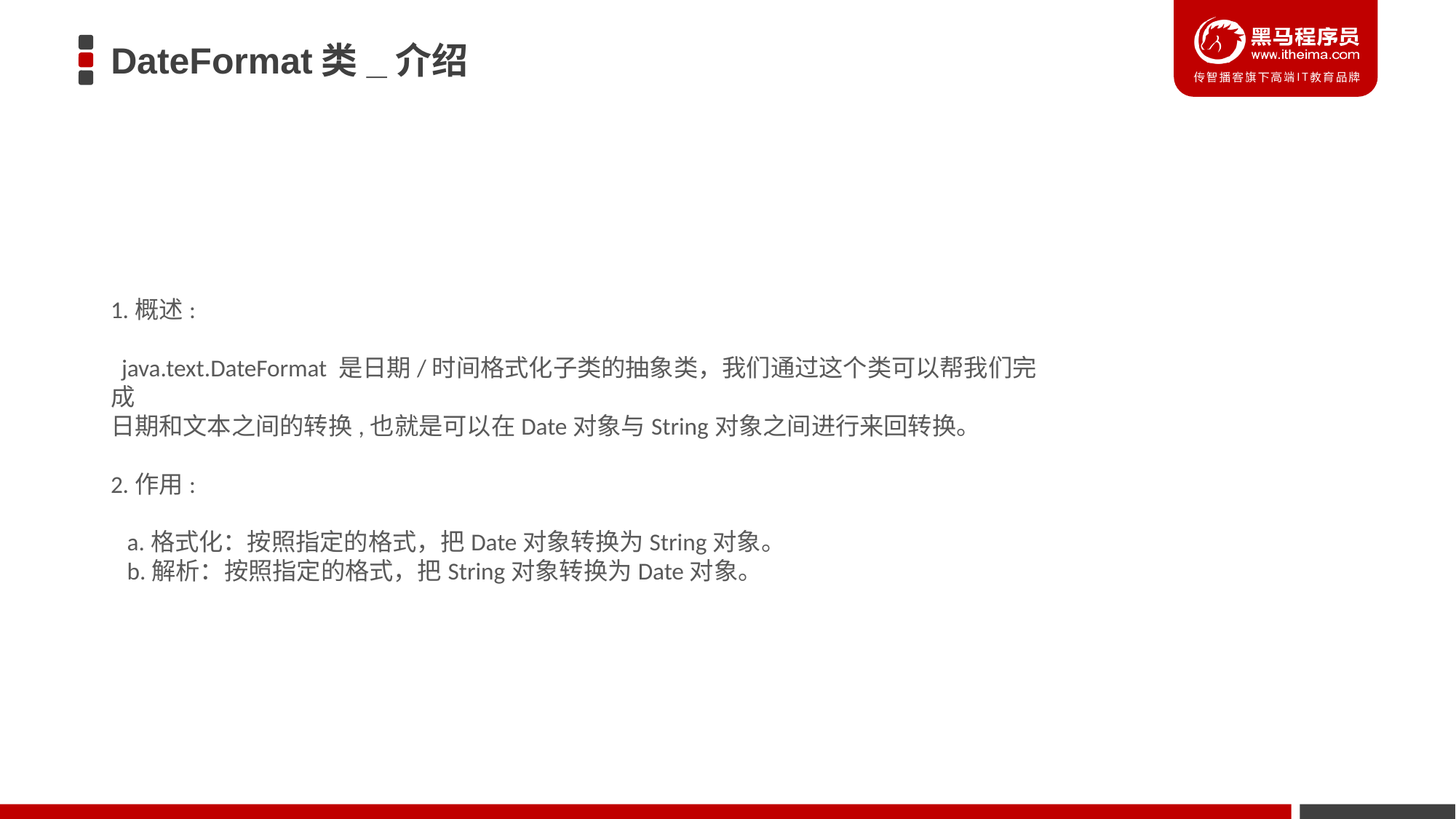

# DateFormat类_介绍
1.概述:

  java.text.DateFormat 是日期/时间格式化子类的抽象类，我们通过这个类可以帮我们完成
日期和文本之间的转换,也就是可以在Date对象与String对象之间进行来回转换。

2.作用:

   a.格式化：按照指定的格式，把Date对象转换为String对象。
   b.解析：按照指定的格式，把String对象转换为Date对象。